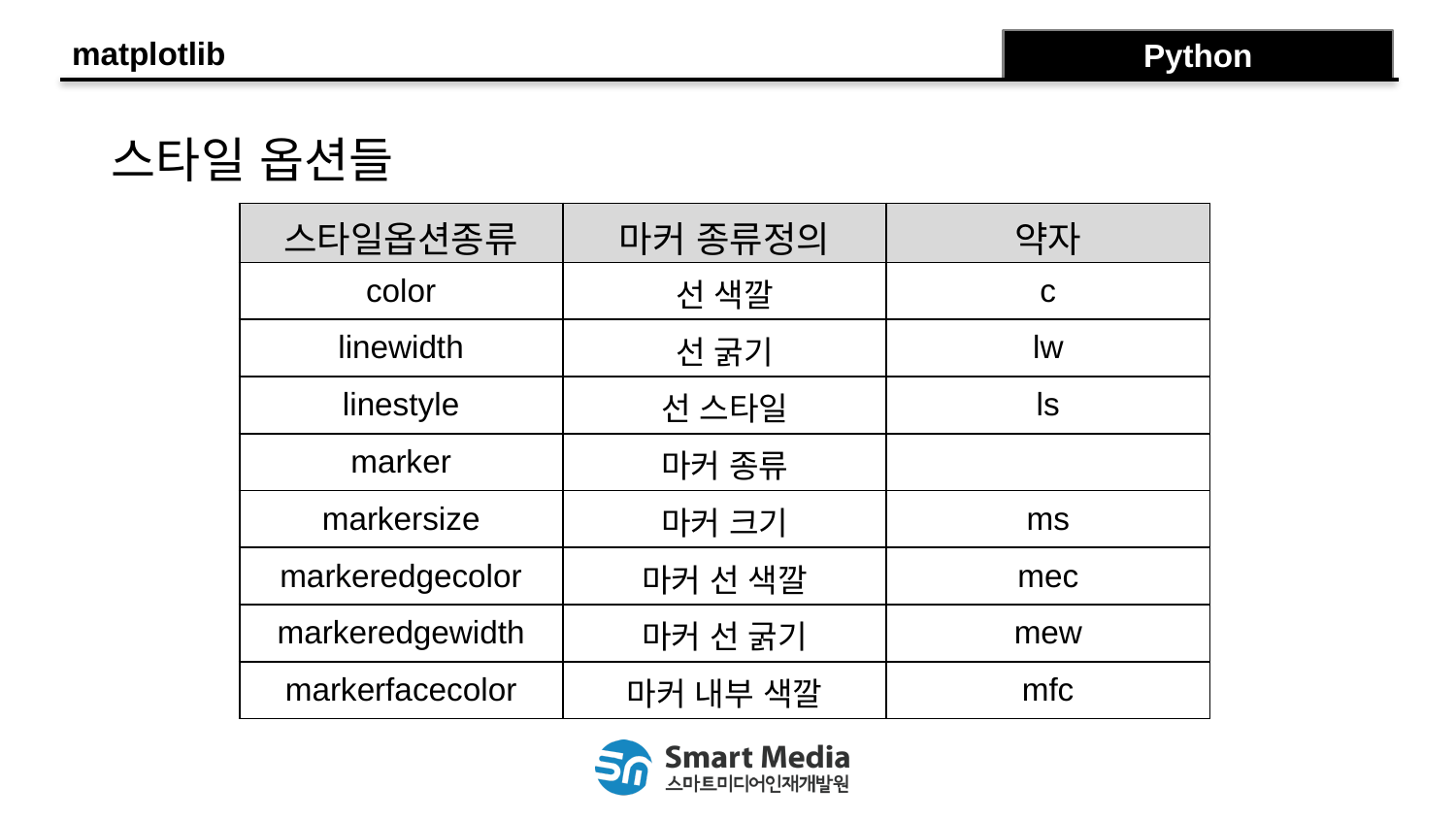

matplotlib
Python
스타일 옵션들
| 스타일옵션종류 | 마커 종류정의 | 약자 |
| --- | --- | --- |
| color | 선 색깔 | c |
| linewidth | 선 굵기 | lw |
| linestyle | 선 스타일 | ls |
| marker | 마커 종류 |  |
| markersize | 마커 크기 | ms |
| markeredgecolor | 마커 선 색깔 | mec |
| markeredgewidth | 마커 선 굵기 | mew |
| markerfacecolor | 마커 내부 색깔 | mfc |